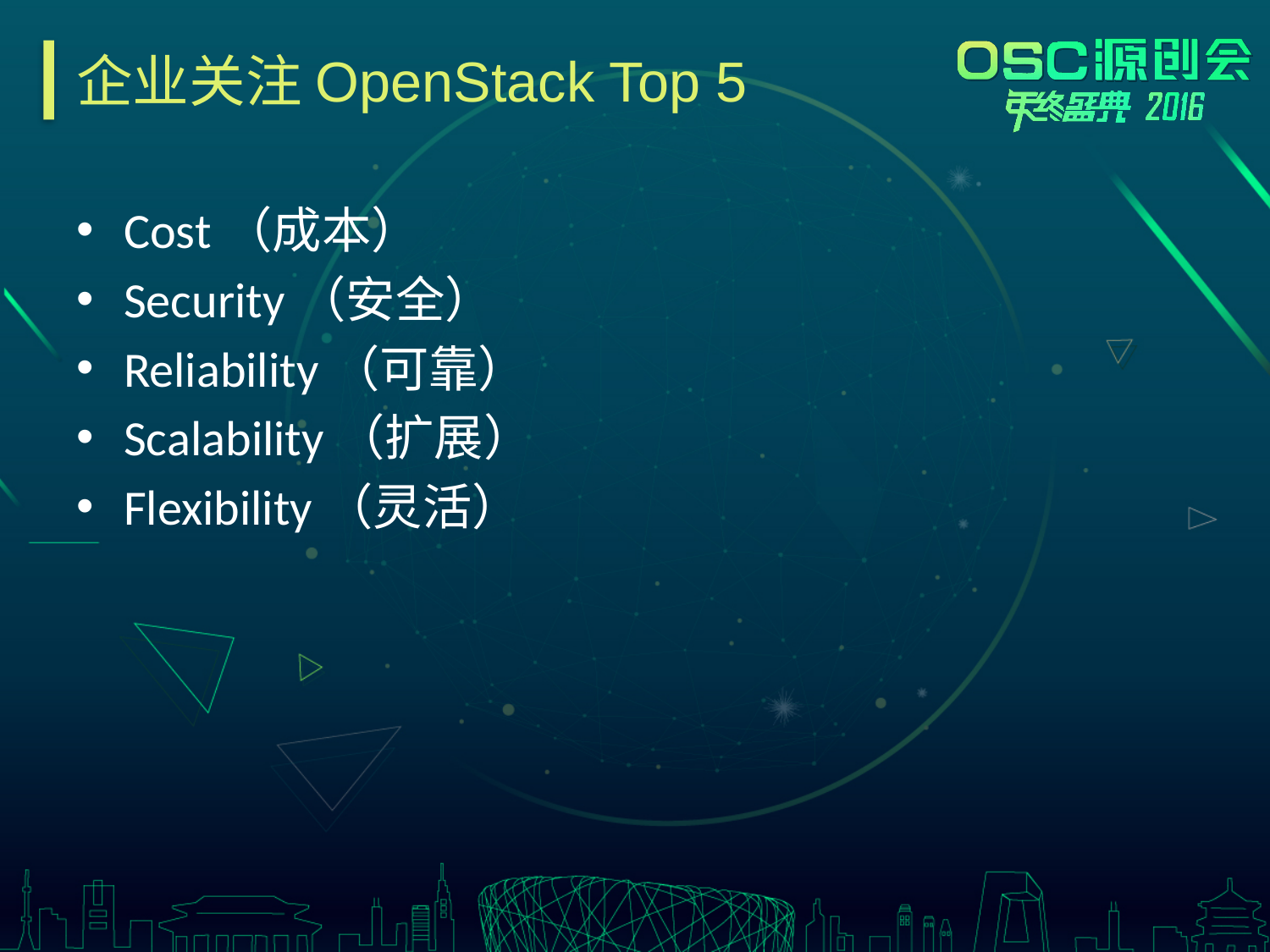

# 企业关注OpenStack Top 5
Cost（成本）
Security（安全）
Reliability（可靠）
Scalability（扩展）
Flexibility（灵活）